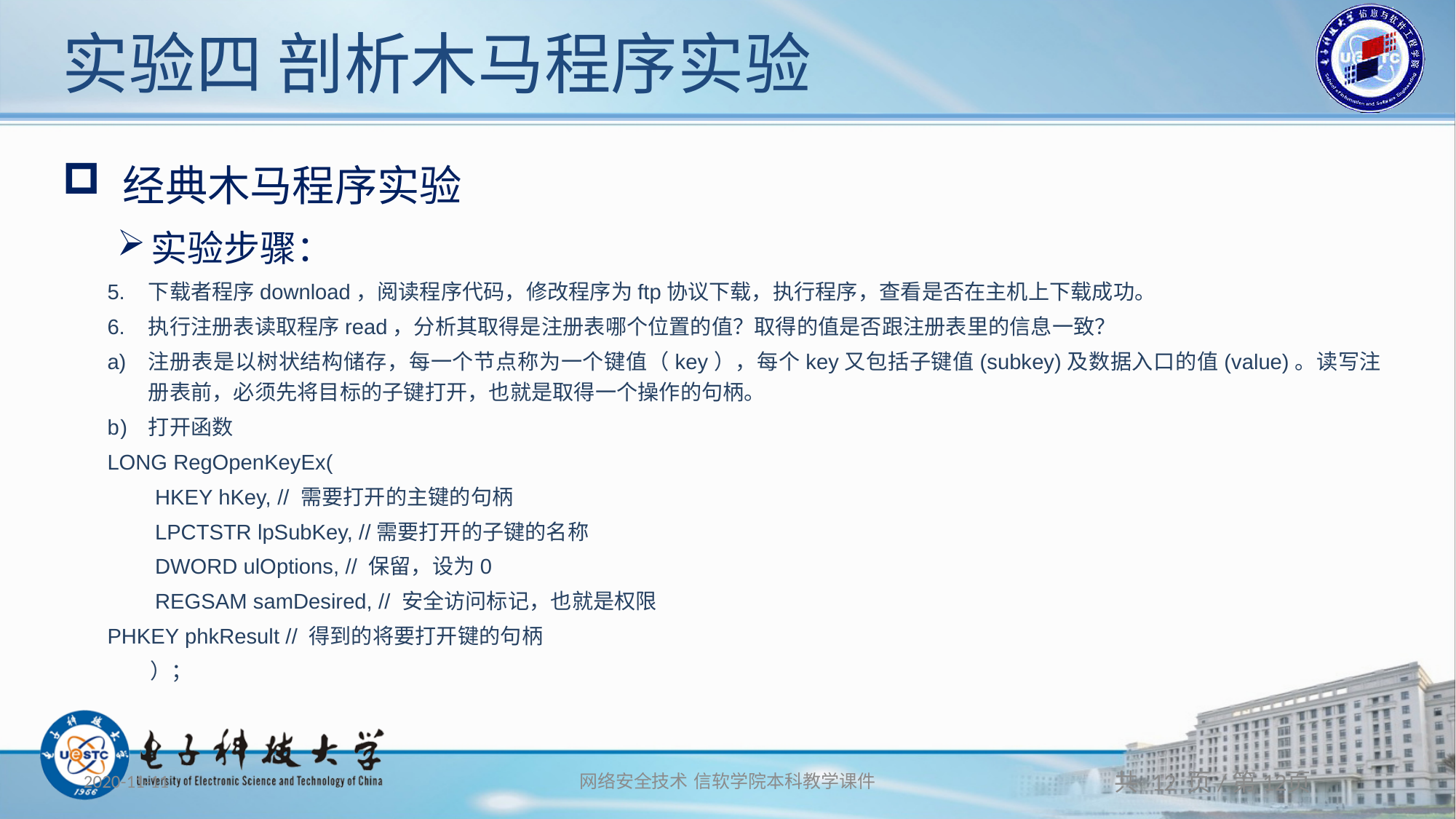

# 实验四 剖析木马程序实验
 经典木马程序实验
实验步骤：
下载者程序download，阅读程序代码，修改程序为ftp协议下载，执行程序，查看是否在主机上下载成功。
执行注册表读取程序read，分析其取得是注册表哪个位置的值？取得的值是否跟注册表里的信息一致？
注册表是以树状结构储存，每一个节点称为一个键值（key），每个key又包括子键值(subkey)及数据入口的值(value)。读写注册表前，必须先将目标的子键打开，也就是取得一个操作的句柄。
打开函数
LONG RegOpenKeyEx(
　　HKEY hKey, // 需要打开的主键的句柄
　　LPCTSTR lpSubKey, //需要打开的子键的名称
　　DWORD ulOptions, // 保留，设为0
　　REGSAM samDesired, // 安全访问标记，也就是权限
PHKEY phkResult // 得到的将要打开键的句柄
        ）；

2020-11-11
网络安全技术 信软学院本科教学课件
共 12 页/第12页